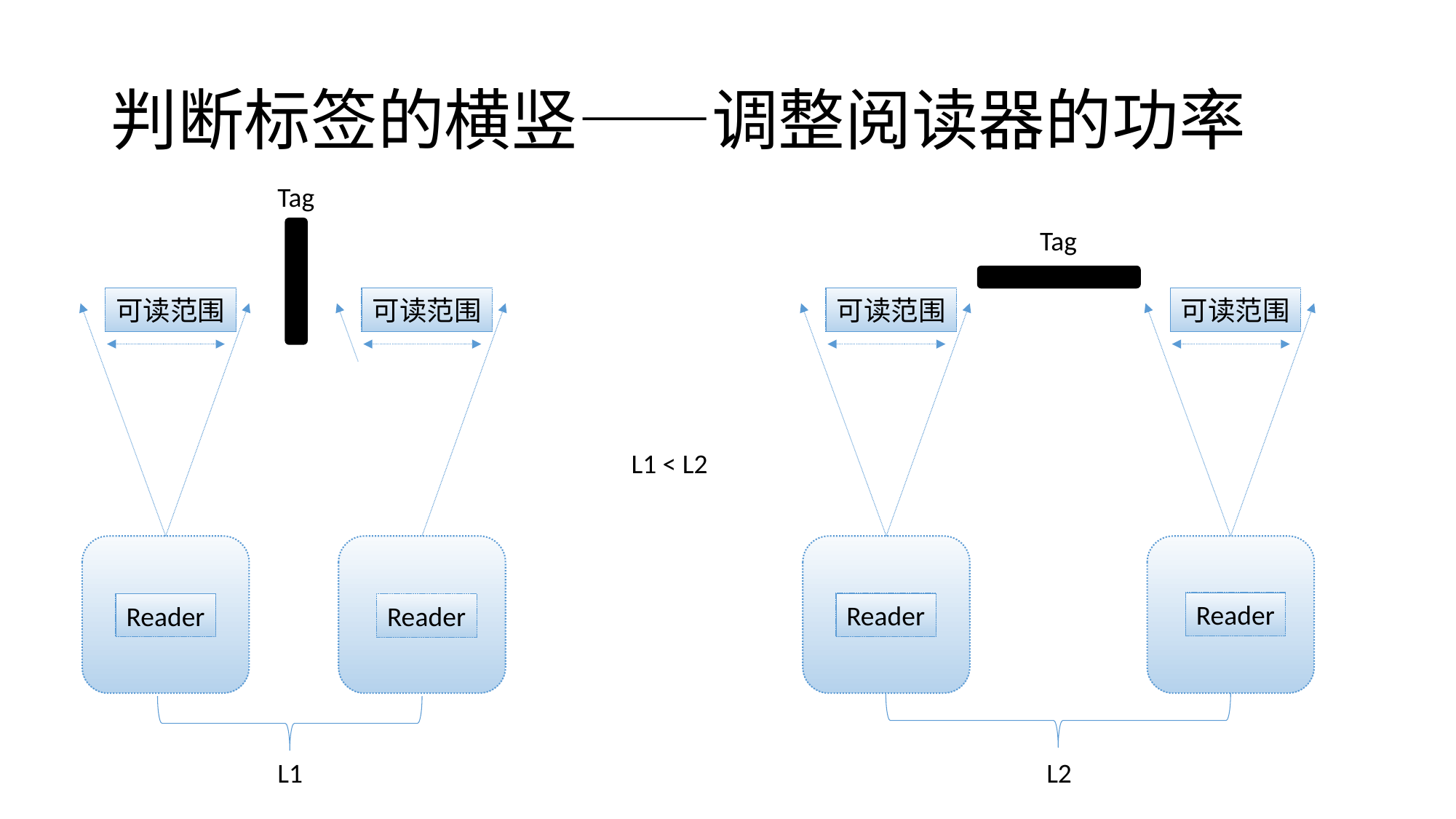

# 判断标签的横竖——调整阅读器的功率
Tag

Tag

可读范围
可读范围
可读范围
可读范围
L1 < L2

Reader
Reader
Reader
Reader
L1
L2